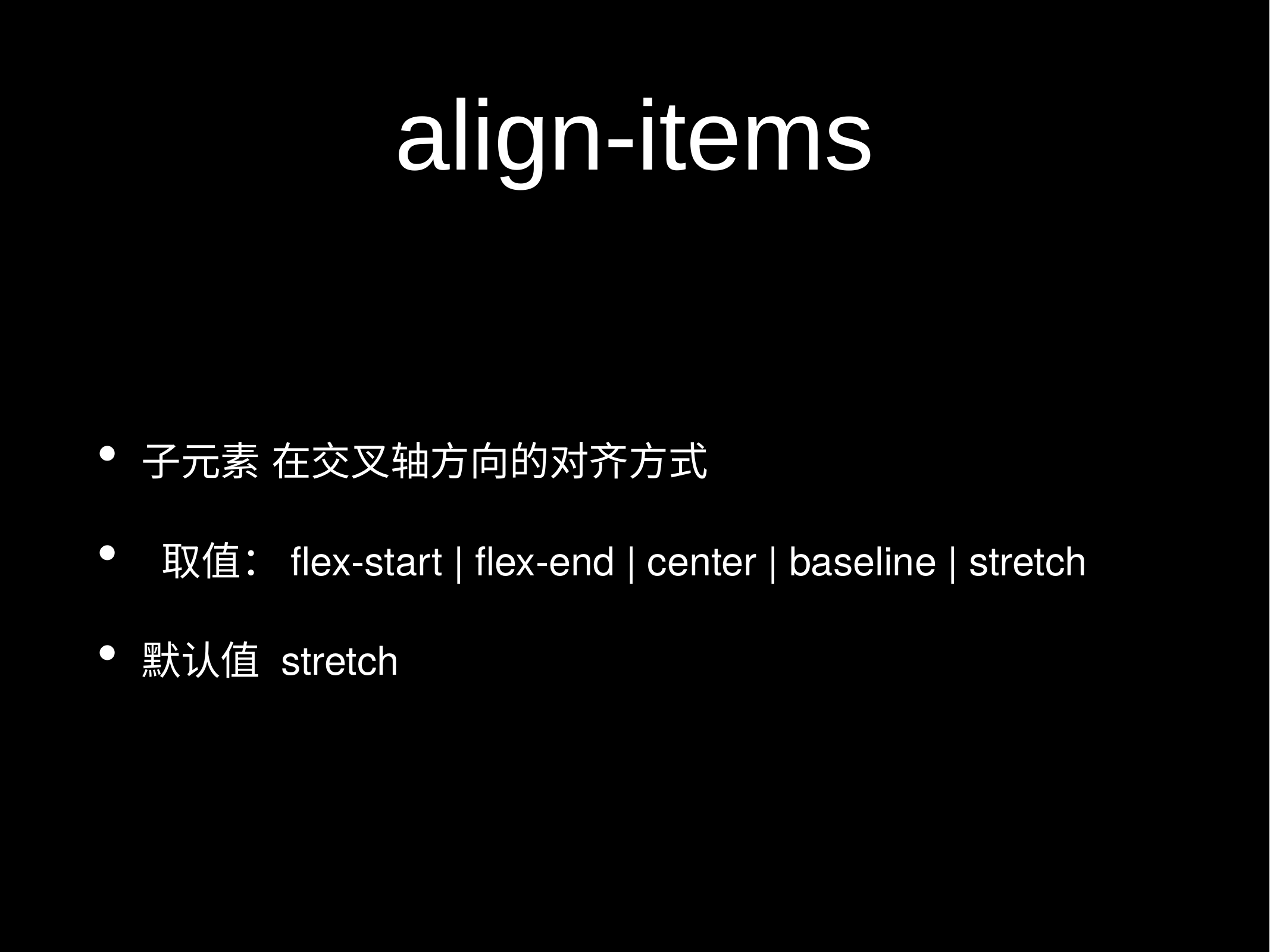

# align-items
子元素 在交叉轴方向的对齐方式
 取值：flex-start | flex-end | center | baseline | stretch
默认值 stretch